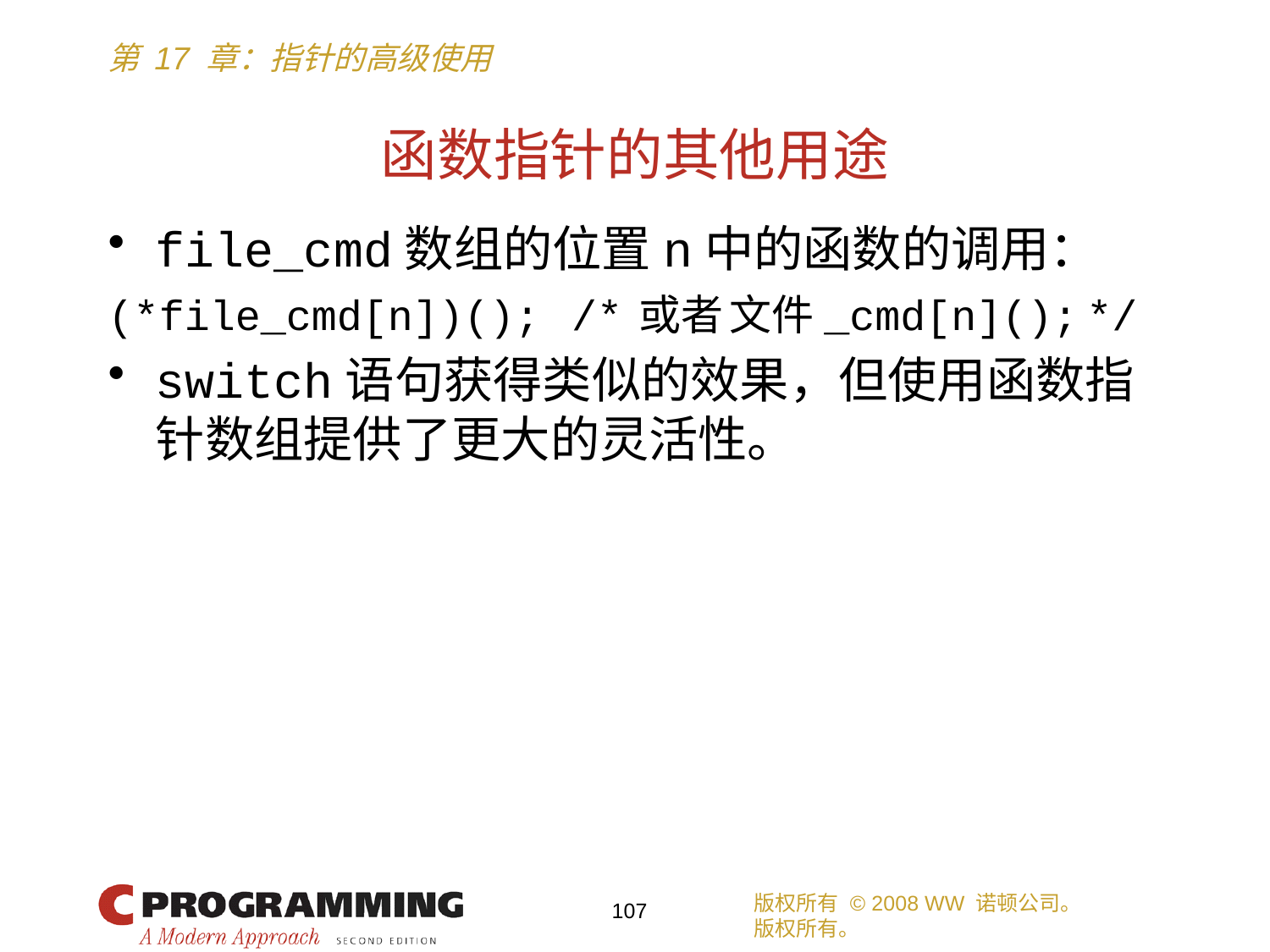

# 函数指针的其他用途
file_cmd数组的位置n中的函数的调用：
(*file_cmd[n])();  /* 或者 文件_cmd[n](); */
switch语句获得类似的效果，但使用函数指针数组提供了更大的灵活性。
版权所有 © 2008 WW 诺顿公司。
版权所有。
107